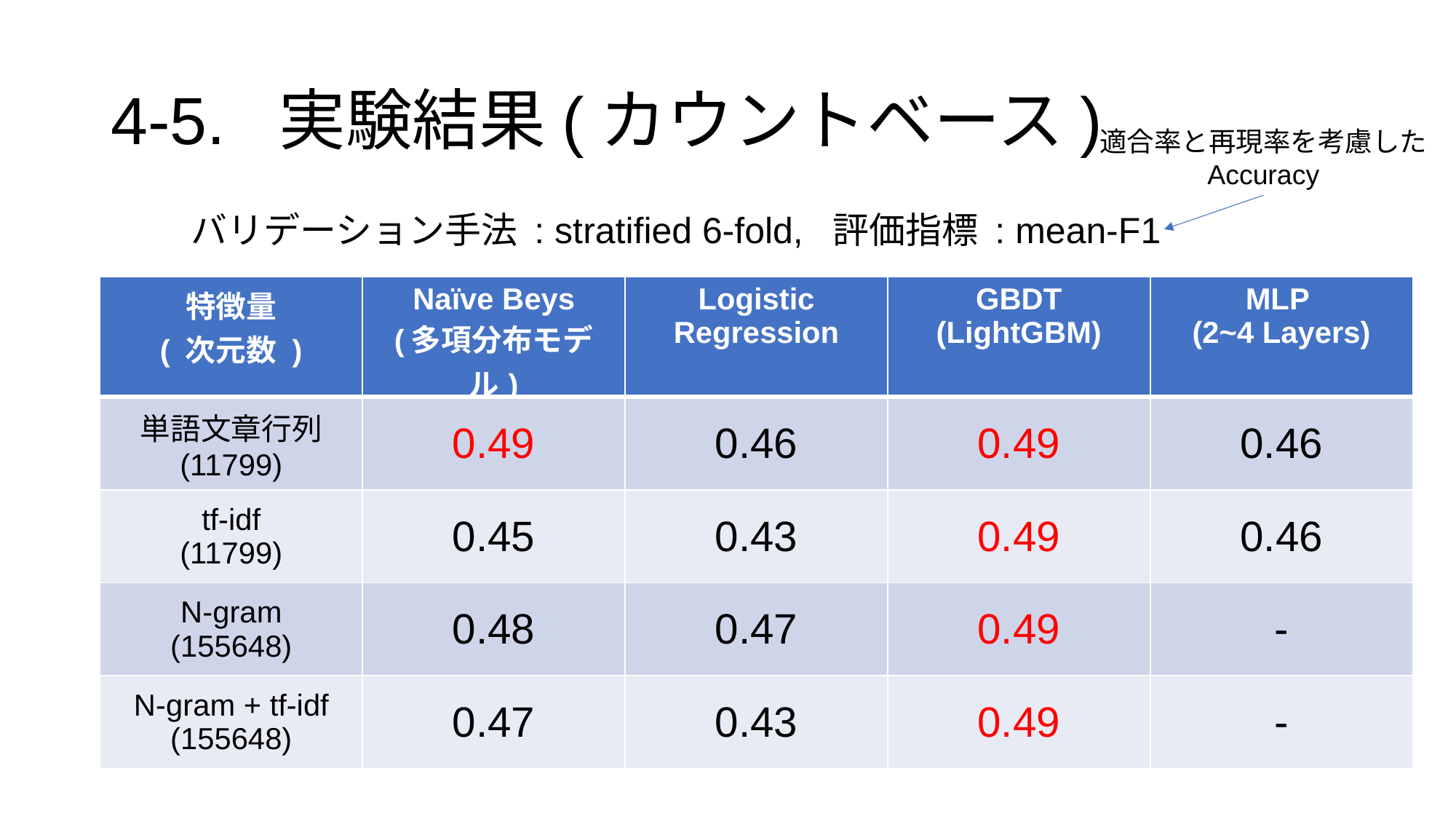

# 4-5.  実験結果(カウントベース)
適合率と再現率を考慮した
Accuracy
バリデーション手法 : stratified 6-fold,  評価指標 : mean-F1

| 特徴量 ( 次元数 ) | Naïve Beys (多項分布モデル) | Logistic Regression | GBDT (LightGBM) | MLP (2~4 Layers) |
| --- | --- | --- | --- | --- |
| 単語文章行列 (11799) | 0.49 | 0.46 | 0.49 | 0.46 |
| tf-idf (11799) | 0.45 | 0.43 | 0.49 | 0.46 |
| N-gram (155648) | 0.48 | 0.47 | 0.49 | - |
| N-gram + tf-idf (155648) | 0.47 | 0.43 | 0.49 | - |